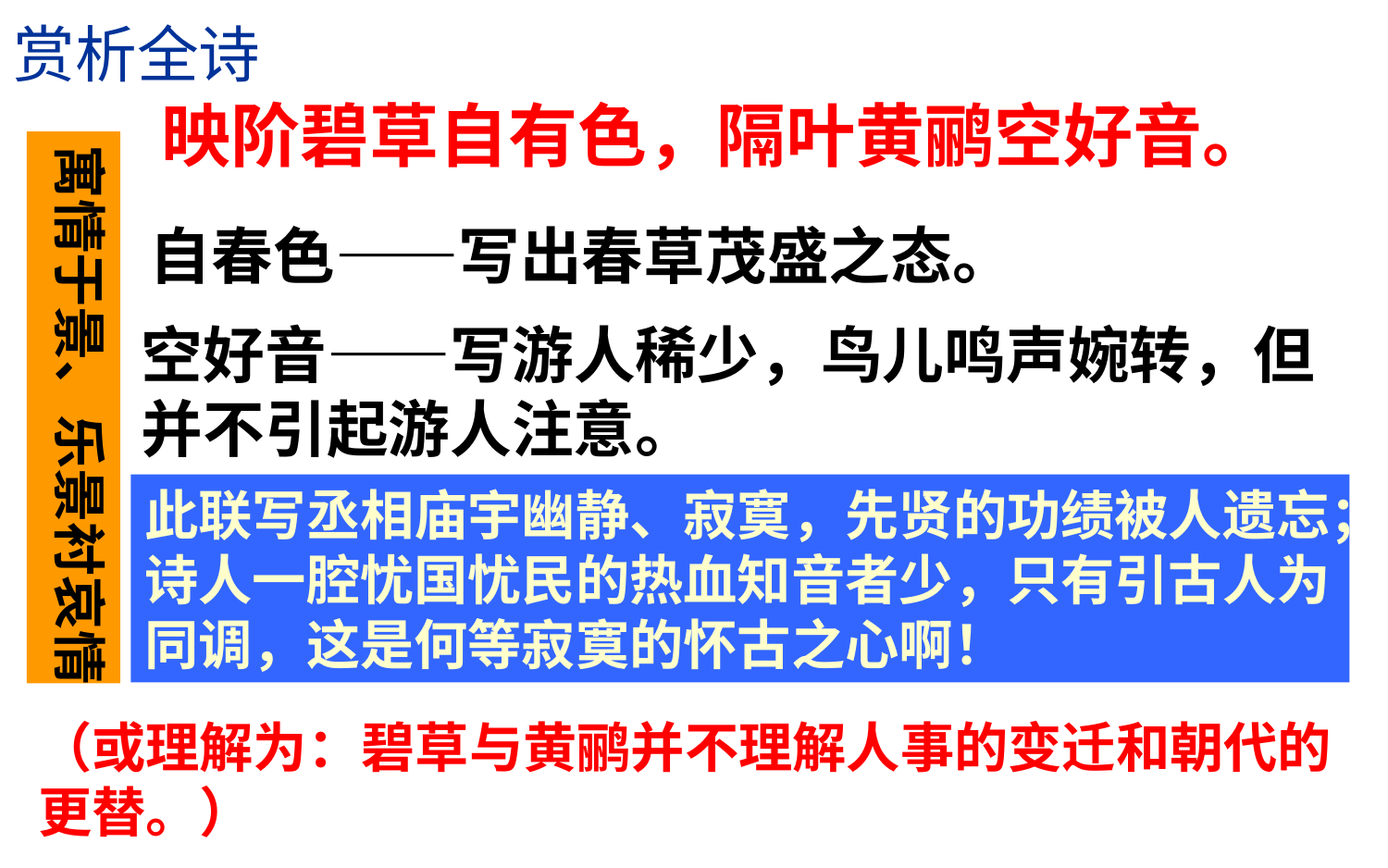

赏析全诗
映阶碧草自有色，隔叶黄鹂空好音。
寓情于景、乐景衬哀情
自春色——写出春草茂盛之态。
空好音——写游人稀少，鸟儿鸣声婉转，但     并不引起游人注意。
此联写丞相庙宇幽静、寂寞，先贤的功绩被人遗忘；诗人一腔忧国忧民的热血知音者少，只有引古人为同调，这是何等寂寞的怀古之心啊！
（或理解为：碧草与黄鹂并不理解人事的变迁和朝代的更替。）